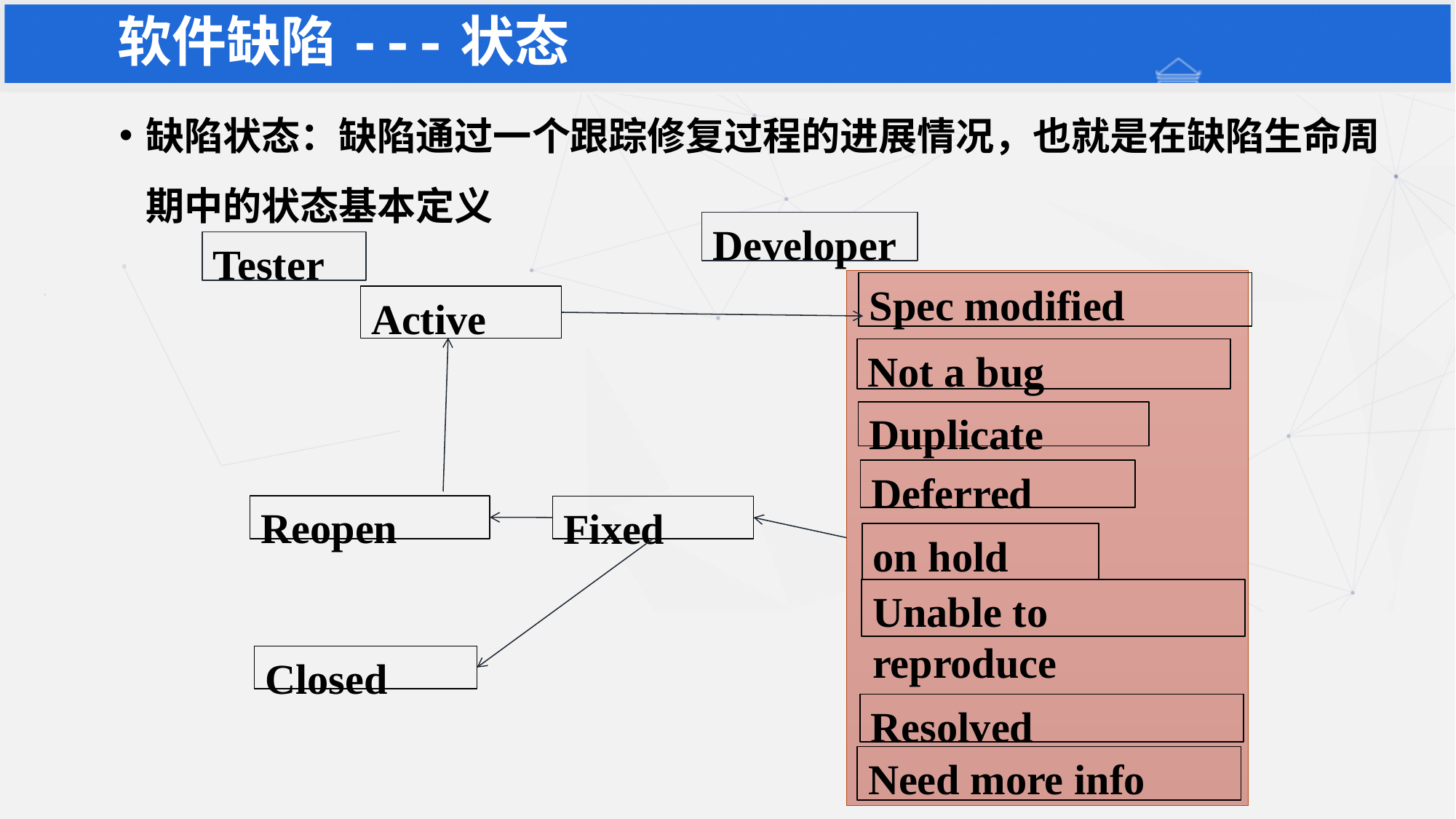

软件缺陷---状态
缺陷状态：缺陷通过一个跟踪修复过程的进展情况，也就是在缺陷生命周期中的状态基本定义
Developer
Tester

Spec modified
Active
Not a bug
Duplicate
Deferred
Reopen
Fixed
on hold
Unable to reproduce
Closed
Resolved
Need more info